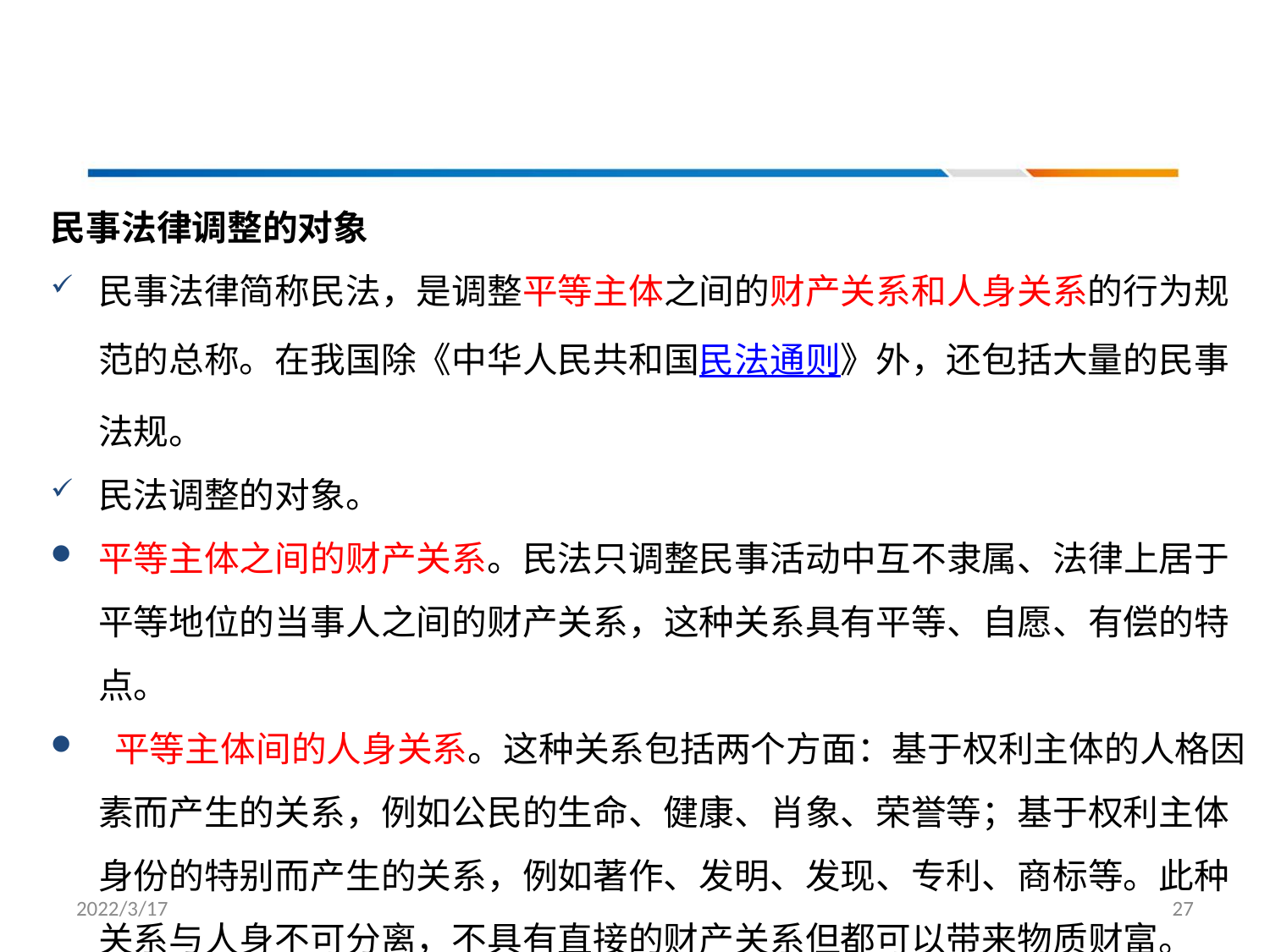

#
民事法律调整的对象
民事法律简称民法，是调整平等主体之间的财产关系和人身关系的行为规范的总称。在我国除《中华人民共和国民法通则》外，还包括大量的民事法规。
民法调整的对象。
平等主体之间的财产关系。民法只调整民事活动中互不隶属、法律上居于平等地位的当事人之间的财产关系，这种关系具有平等、自愿、有偿的特点。
 平等主体间的人身关系。这种关系包括两个方面：基于权利主体的人格因素而产生的关系，例如公民的生命、健康、肖象、荣誉等；基于权利主体身份的特别而产生的关系，例如著作、发明、发现、专利、商标等。此种关系与人身不可分离，不具有直接的财产关系但都可以带来物质财富。
2022/3/17

27